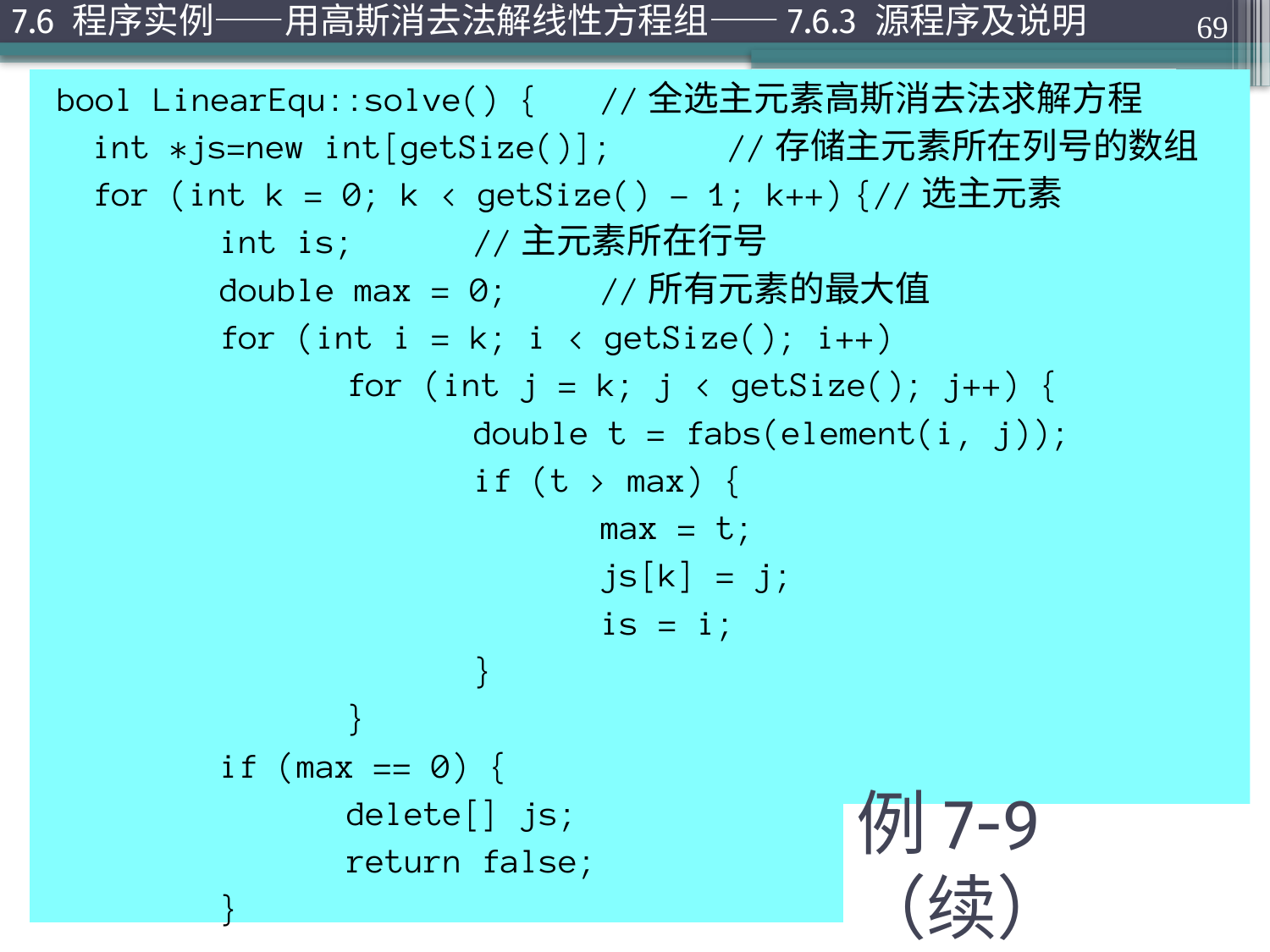

7.6 程序实例——用高斯消去法解线性方程组——7.6.3 源程序及说明
69
bool LinearEqu::solve() {	//全选主元素高斯消去法求解方程
	int *js=new int[getSize()];	//存储主元素所在列号的数组
	for (int k = 0; k < getSize() - 1; k++)	{//选主元素
		int is;	//主元素所在行号
		double max = 0;	//所有元素的最大值
		for (int i = k; i < getSize(); i++)
			for (int j = k; j < getSize(); j++) {
				double t = fabs(element(i, j));
				if (t > max) {
					max = t;
					js[k] = j;
					is = i;
				}
			}
		if (max == 0) {
			delete[] js;
			return false;
		}

# 例7-9（续）